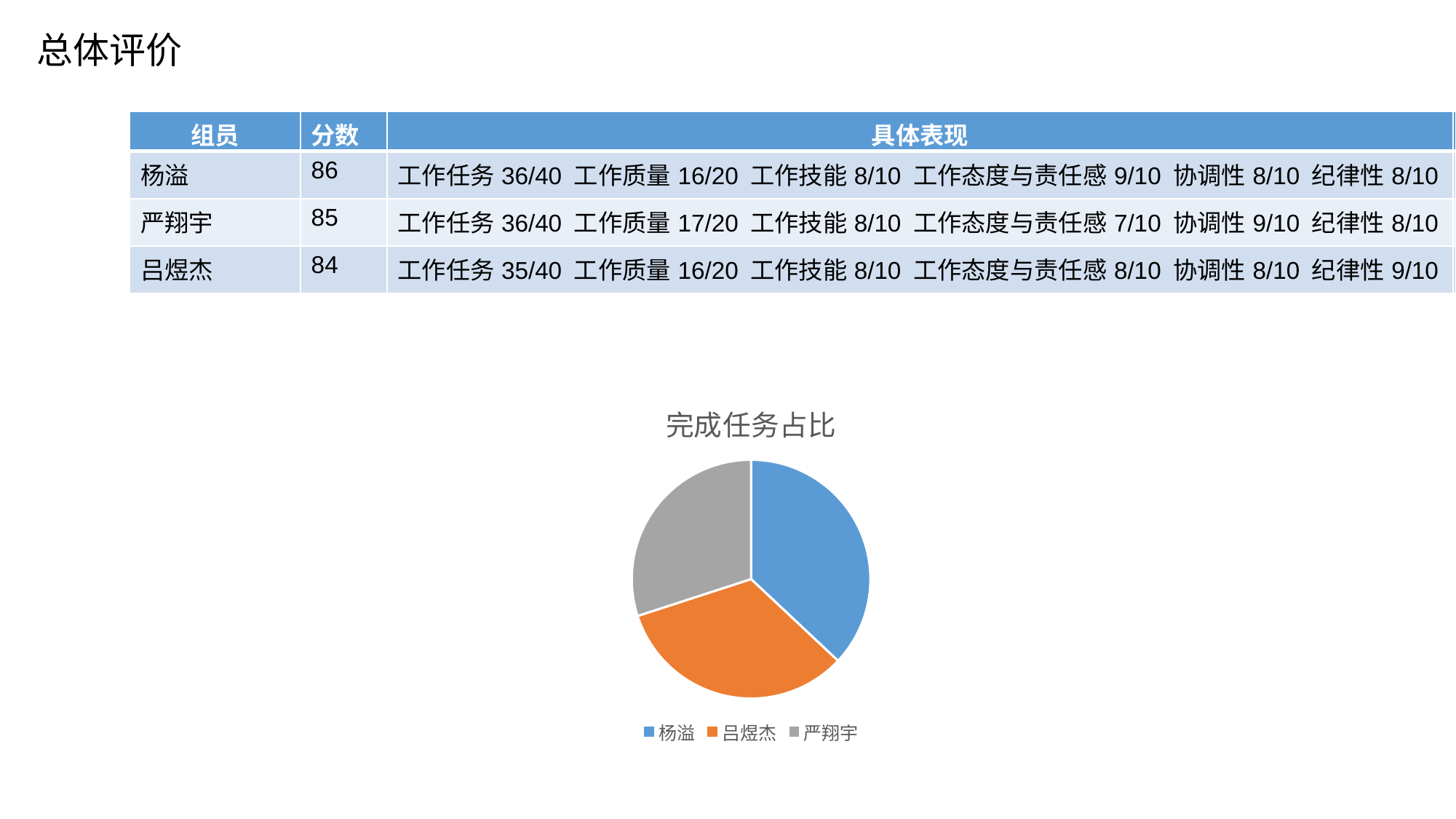

总体评价
| 组员 | 分数 | 具体表现 |  |
| --- | --- | --- | --- |
| 杨溢 | 86 | 工作任务36/40 工作质量16/20 工作技能8/10 工作态度与责任感9/10 协调性8/10 纪律性8/10 |  |
| 严翔宇 | 85 | 工作任务36/40 工作质量17/20 工作技能8/10 工作态度与责任感7/10 协调性9/10 纪律性8/10 |  |
| 吕煜杰 | 84 | 工作任务35/40 工作质量16/20 工作技能8/10 工作态度与责任感8/10 协调性8/10 纪律性9/10 |  |

### Chart:

| Category | 完成任务占比 |
|---|---|
| 杨溢 | 3.7 |
| 吕煜杰 | 3.3 |
| 严翔宇 | 3.0 |